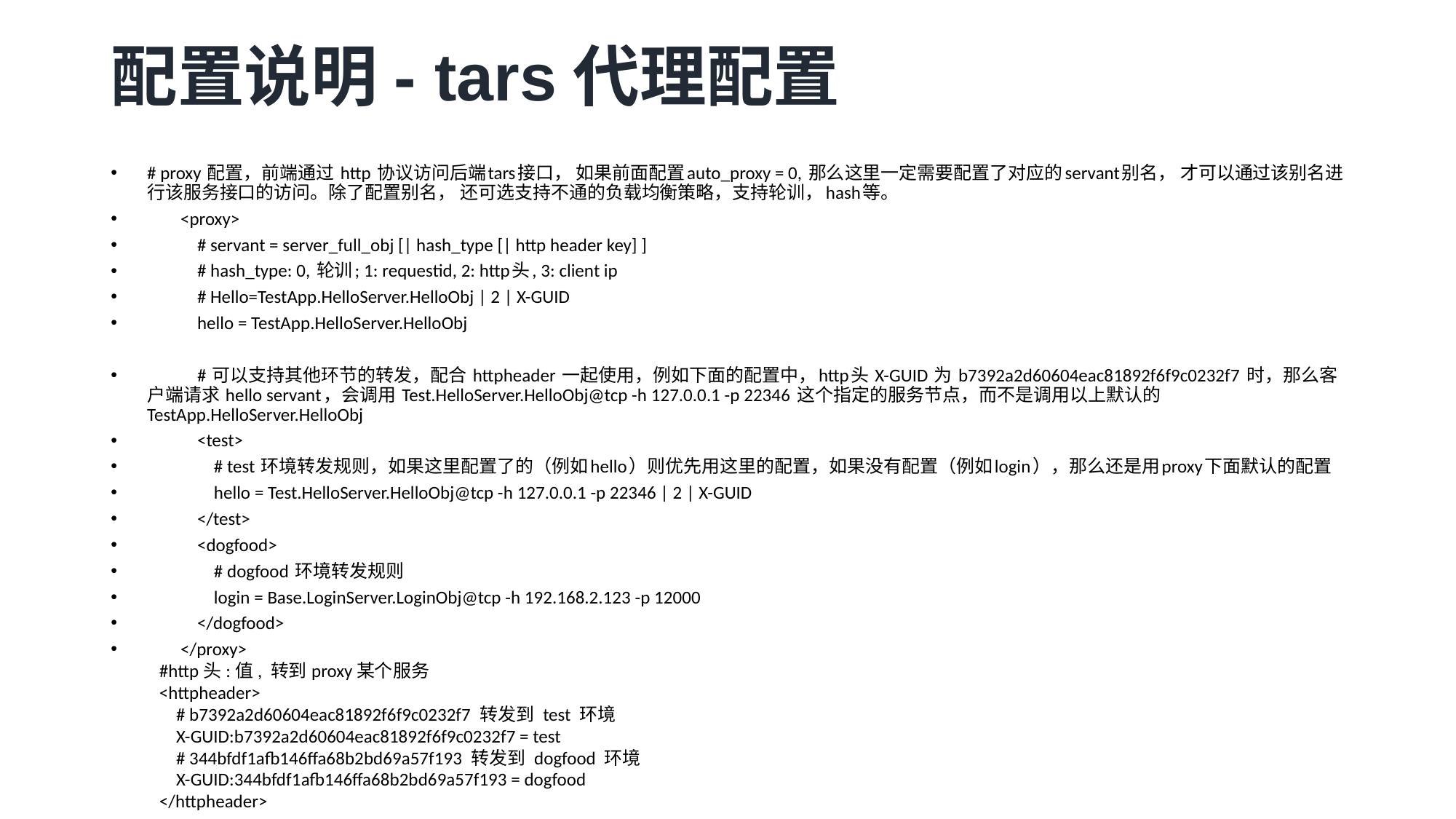

# 配置说明- tars代理配置
# proxy 配置，前端通过 http 协议访问后端tars接口， 如果前面配置auto_proxy = 0, 那么这里一定需要配置了对应的servant别名， 才可以通过该别名进行该服务接口的访问。除了配置别名， 还可选支持不通的负载均衡策略，支持轮训，hash等。
        <proxy>
            # servant = server_full_obj [| hash_type [| http header key] ]
            # hash_type: 0, 轮训; 1: requestid, 2: http头, 3: client ip
            # Hello=TestApp.HelloServer.HelloObj | 2 | X-GUID
            hello = TestApp.HelloServer.HelloObj

            # 可以支持其他环节的转发，配合 httpheader 一起使用，例如下面的配置中，http头 X-GUID 为 b7392a2d60604eac81892f6f9c0232f7 时，那么客户端请求 hello servant，会调用 Test.HelloServer.HelloObj@tcp -h 127.0.0.1 -p 22346 这个指定的服务节点，而不是调用以上默认的 TestApp.HelloServer.HelloObj
            <test>
                # test 环境转发规则，如果这里配置了的（例如hello）则优先用这里的配置，如果没有配置（例如login），那么还是用proxy下面默认的配置
                hello = Test.HelloServer.HelloObj@tcp -h 127.0.0.1 -p 22346 | 2 | X-GUID
            </test>
            <dogfood>
                # dogfood 环境转发规则
                login = Base.LoginServer.LoginObj@tcp -h 192.168.2.123 -p 12000
            </dogfood>
        </proxy>

        #http头:值, 转到proxy某个服务
        <httpheader>
            # b7392a2d60604eac81892f6f9c0232f7 转发到 test 环境
            X-GUID:b7392a2d60604eac81892f6f9c0232f7 = test
            # 344bfdf1afb146ffa68b2bd69a57f193 转发到 dogfood 环境
            X-GUID:344bfdf1afb146ffa68b2bd69a57f193 = dogfood
        </httpheader>